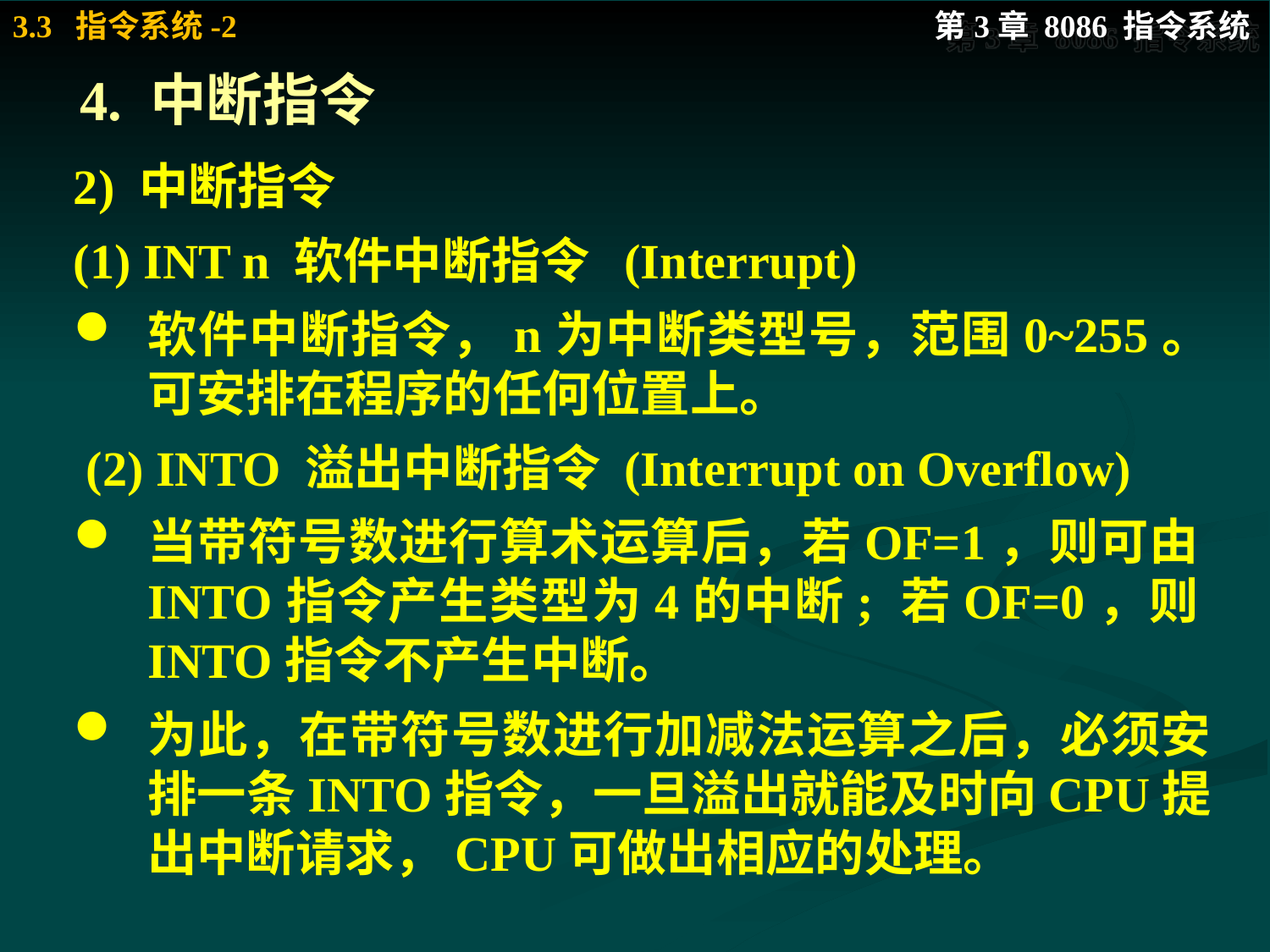

# 4. 中断指令
2) 中断指令
(1) INT n 软件中断指令  (Interrupt)
软件中断指令，n为中断类型号，范围0~255。可安排在程序的任何位置上。
 (2) INTO 溢出中断指令 (Interrupt on Overflow)
当带符号数进行算术运算后，若OF=1，则可由INTO指令产生类型为4的中断; 若OF=0，则INTO指令不产生中断。
为此，在带符号数进行加减法运算之后，必须安排一条INTO指令，一旦溢出就能及时向CPU提出中断请求，CPU可做出相应的处理。